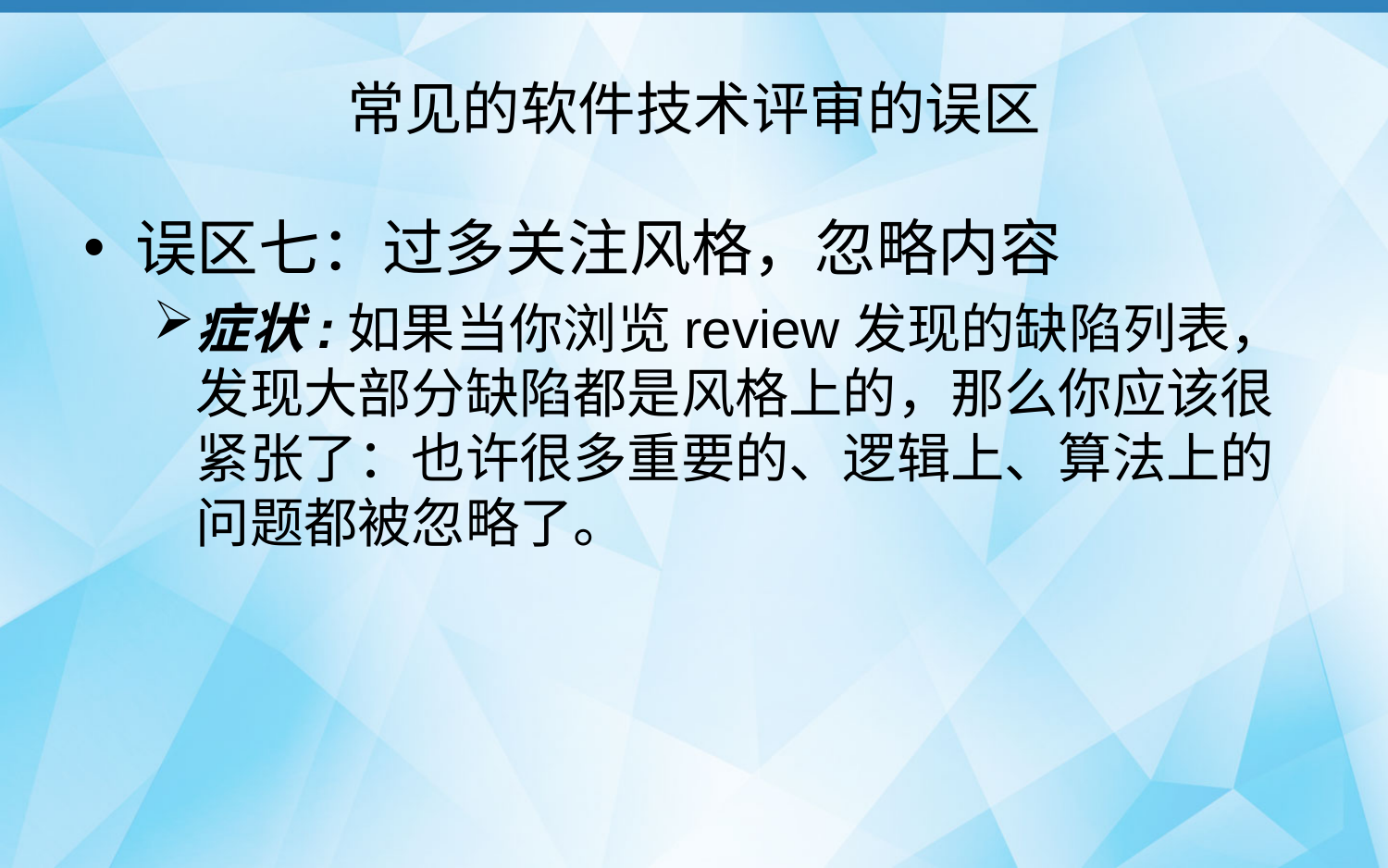

# 常见的软件技术评审的误区
误区七：过多关注风格，忽略内容
症状:如果当你浏览review发现的缺陷列表，发现大部分缺陷都是风格上的，那么你应该很紧张了：也许很多重要的、逻辑上、算法上的问题都被忽略了。